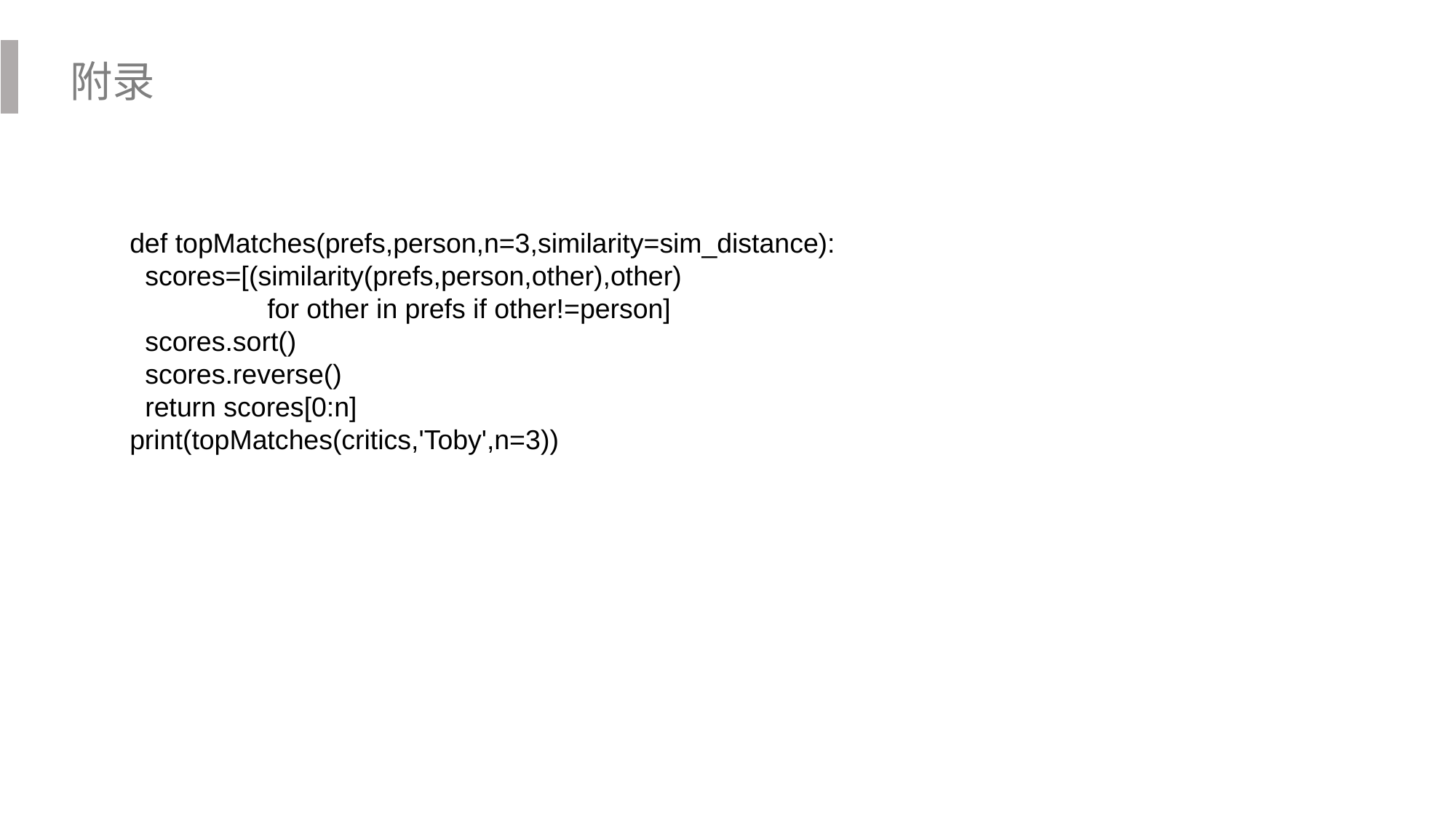

附录
def topMatches(prefs,person,n=3,similarity=sim_distance):
  scores=[(similarity(prefs,person,other),other)
                  for other in prefs if other!=person]
  scores.sort()
  scores.reverse()
  return scores[0:n]
print(topMatches(critics,'Toby',n=3))